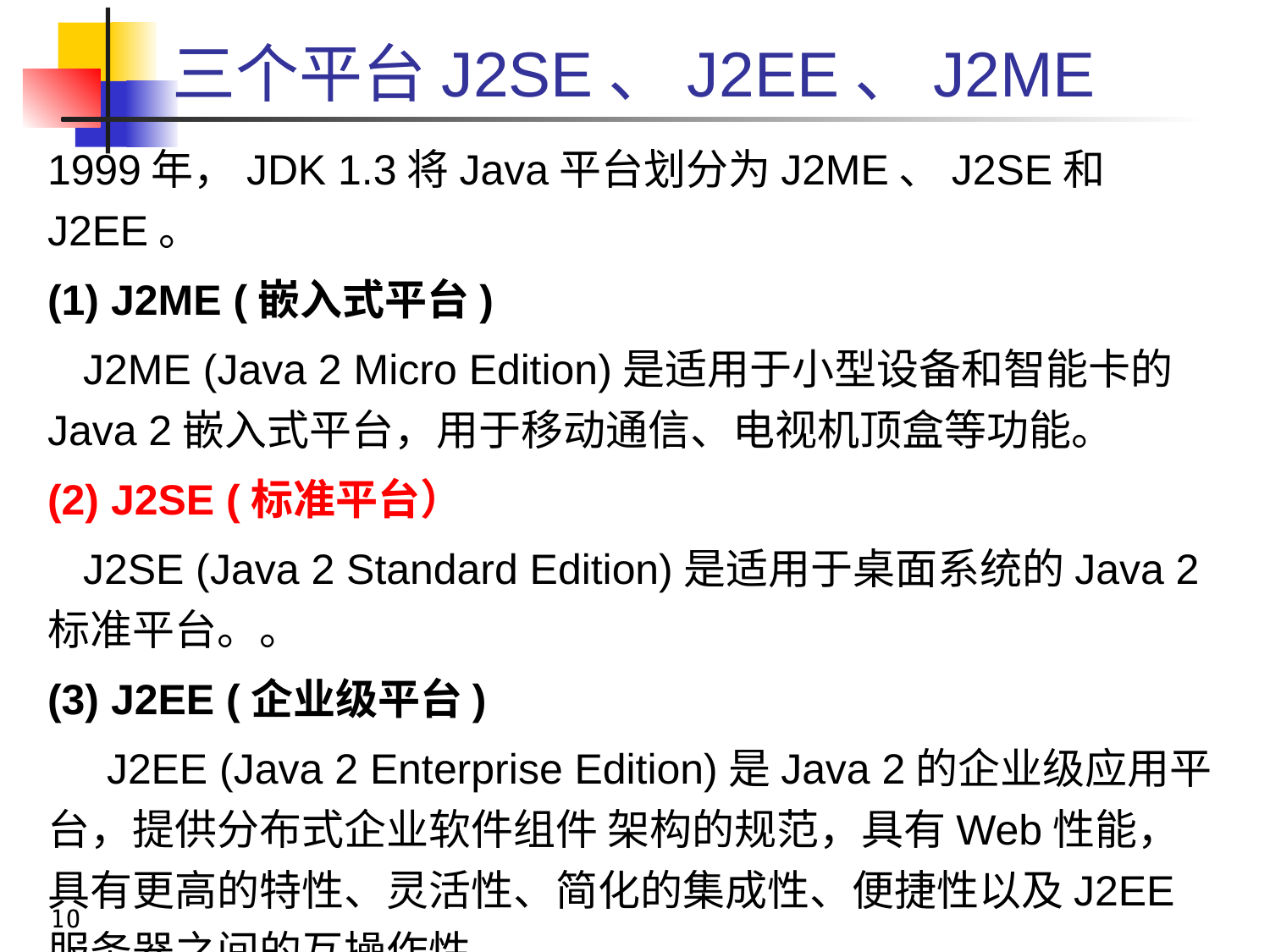

# 三个平台J2SE、J2EE、J2ME
1999年，JDK 1.3将Java平台划分为J2ME、J2SE和J2EE。
(1) J2ME (嵌入式平台)
   J2ME (Java 2 Micro Edition)是适用于小型设备和智能卡的Java 2嵌入式平台，用于移动通信、电视机顶盒等功能。
(2) J2SE (标准平台）
   J2SE (Java 2 Standard Edition)是适用于桌面系统的Java 2标准平台。。
(3) J2EE (企业级平台)
     J2EE (Java 2 Enterprise Edition)是Java 2的企业级应用平台，提供分布式企业软件组件 架构的规范，具有Web性能，具有更高的特性、灵活性、简化的集成性、便捷性以及J2EE 服务器之间的互操作性。
10